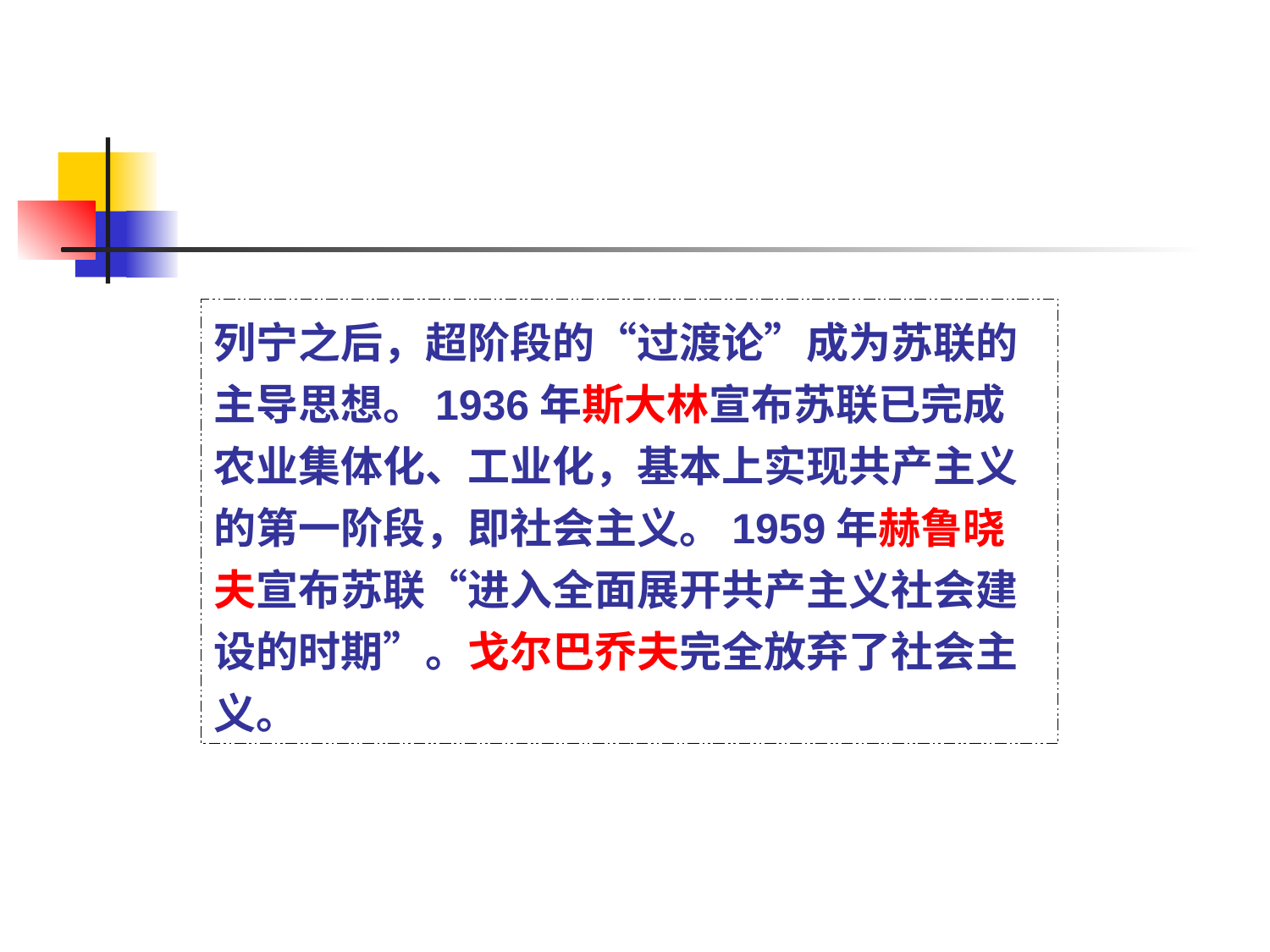

列宁之后，超阶段的“过渡论”成为苏联的主导思想。1936年斯大林宣布苏联已完成农业集体化、工业化，基本上实现共产主义的第一阶段，即社会主义。1959年赫鲁晓夫宣布苏联“进入全面展开共产主义社会建设的时期”。戈尔巴乔夫完全放弃了社会主义。